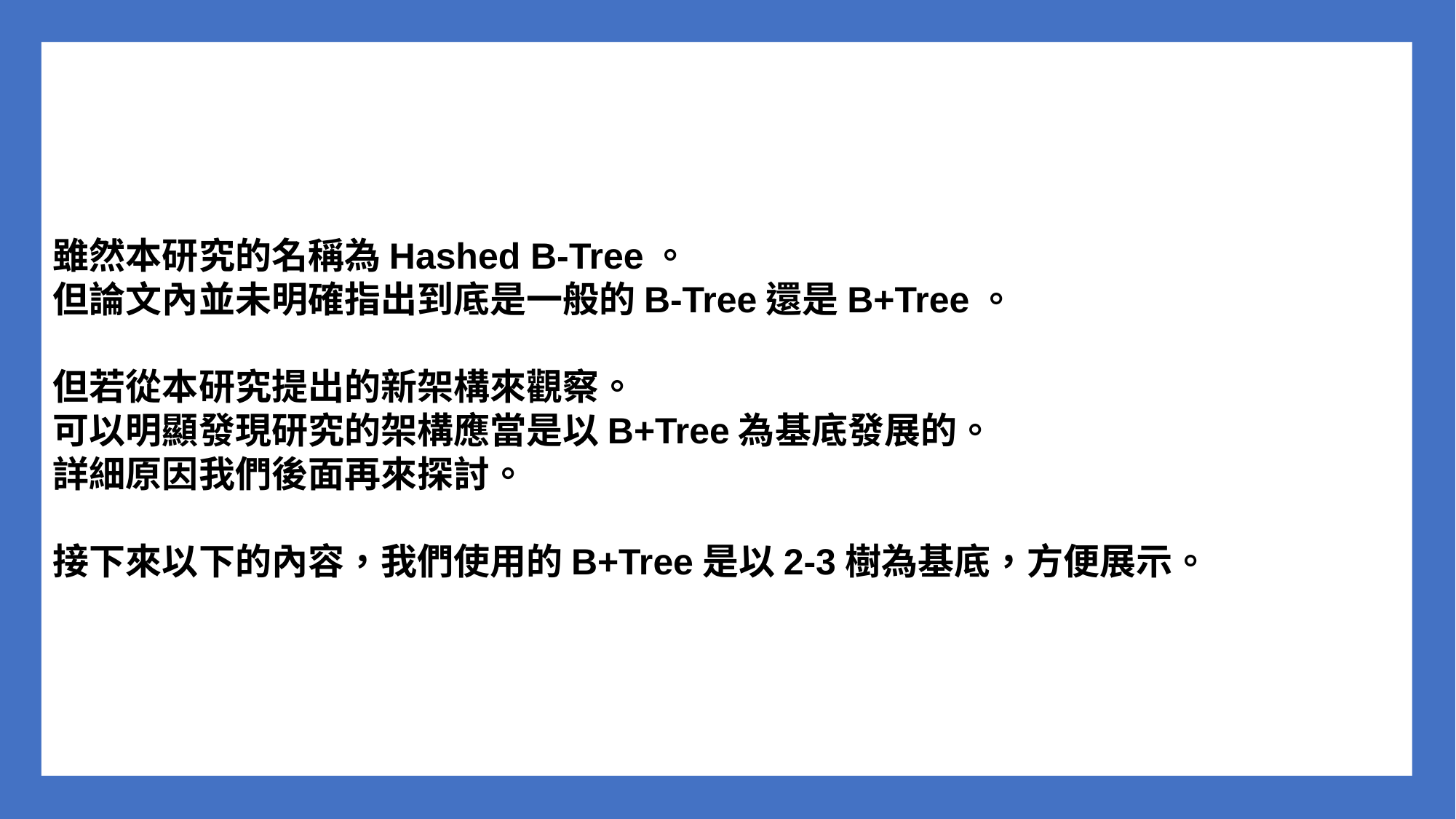

雖然本研究的名稱為Hashed B-Tree。
但論文內並未明確指出到底是一般的B-Tree還是B+Tree。

但若從本研究提出的新架構來觀察。
可以明顯發現研究的架構應當是以B+Tree為基底發展的。
詳細原因我們後面再來探討。

接下來以下的內容，我們使用的B+Tree是以2-3樹為基底，方便展示。